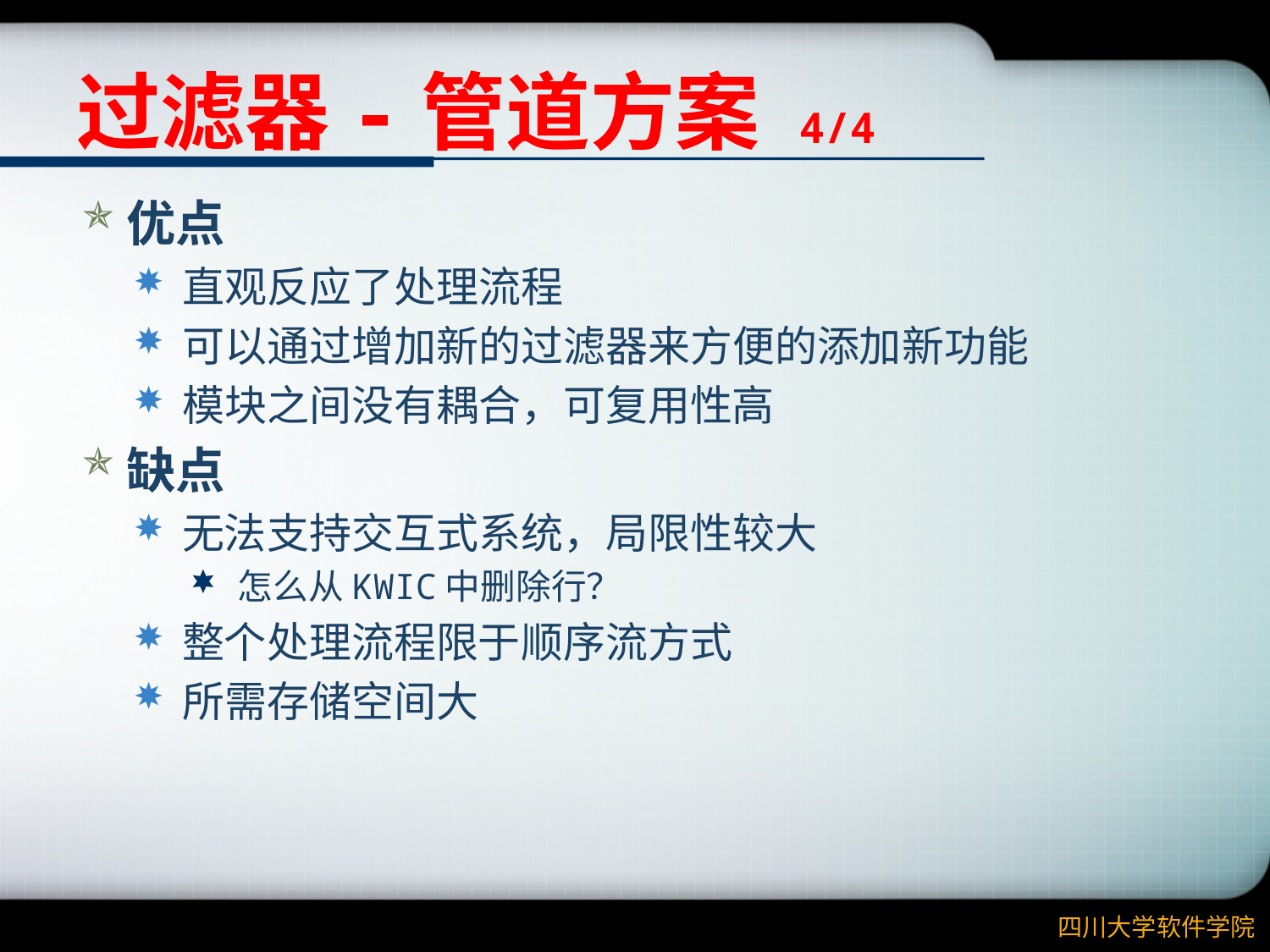

# 过滤器-管道方案 4/4
优点
直观反应了处理流程
可以通过增加新的过滤器来方便的添加新功能
模块之间没有耦合，可复用性高
缺点
无法支持交互式系统，局限性较大
怎么从KWIC中删除行？
整个处理流程限于顺序流方式
所需存储空间大